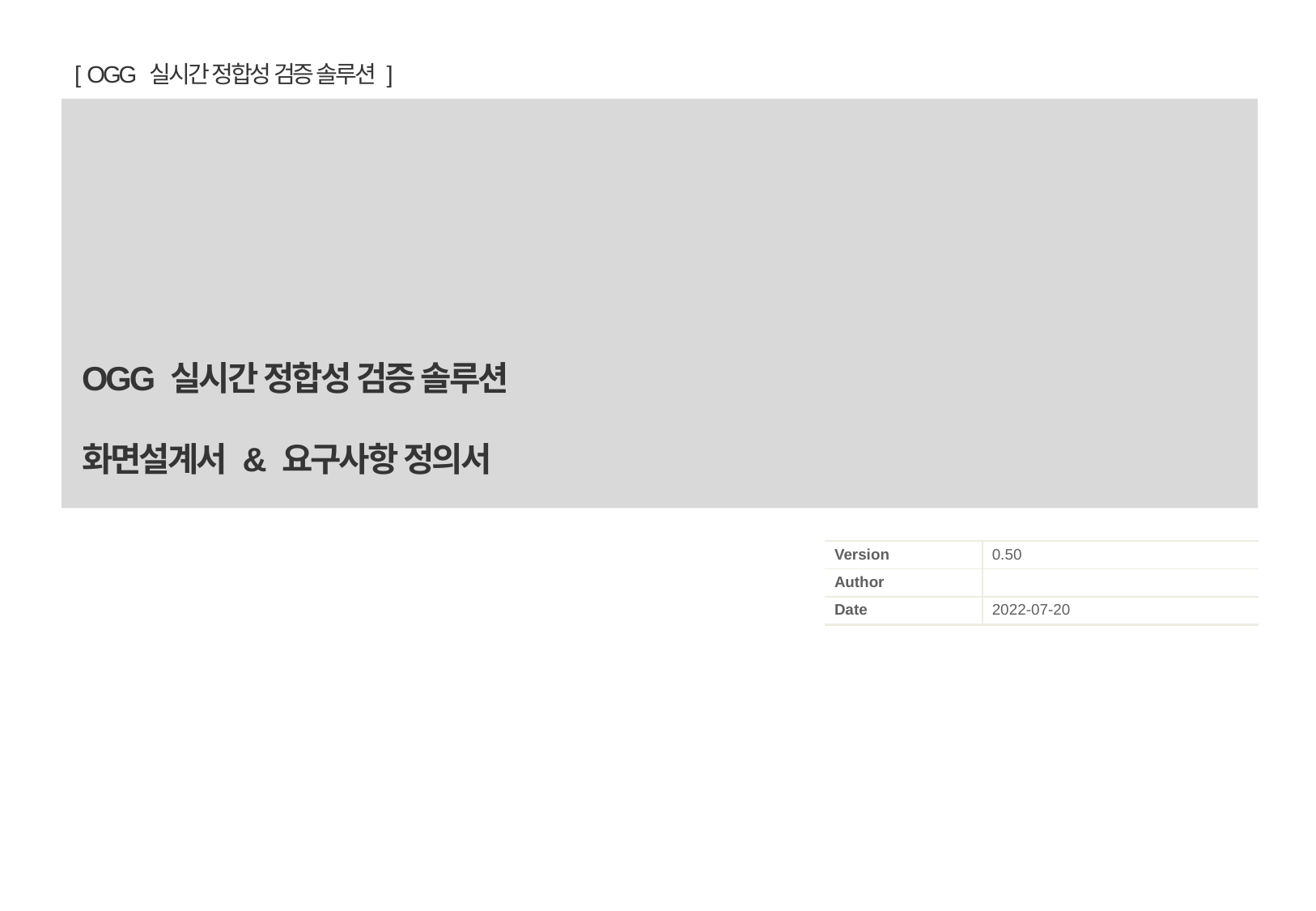

[  OGG 실시간 정합성 검증 솔루션 ]

OGG 실시간 정합성 검증 솔루션

화면설계서 & 요구사항 정의서
| Version | 0.50 |
| --- | --- |
| Author |  |
| Date | 2022-07-20 |